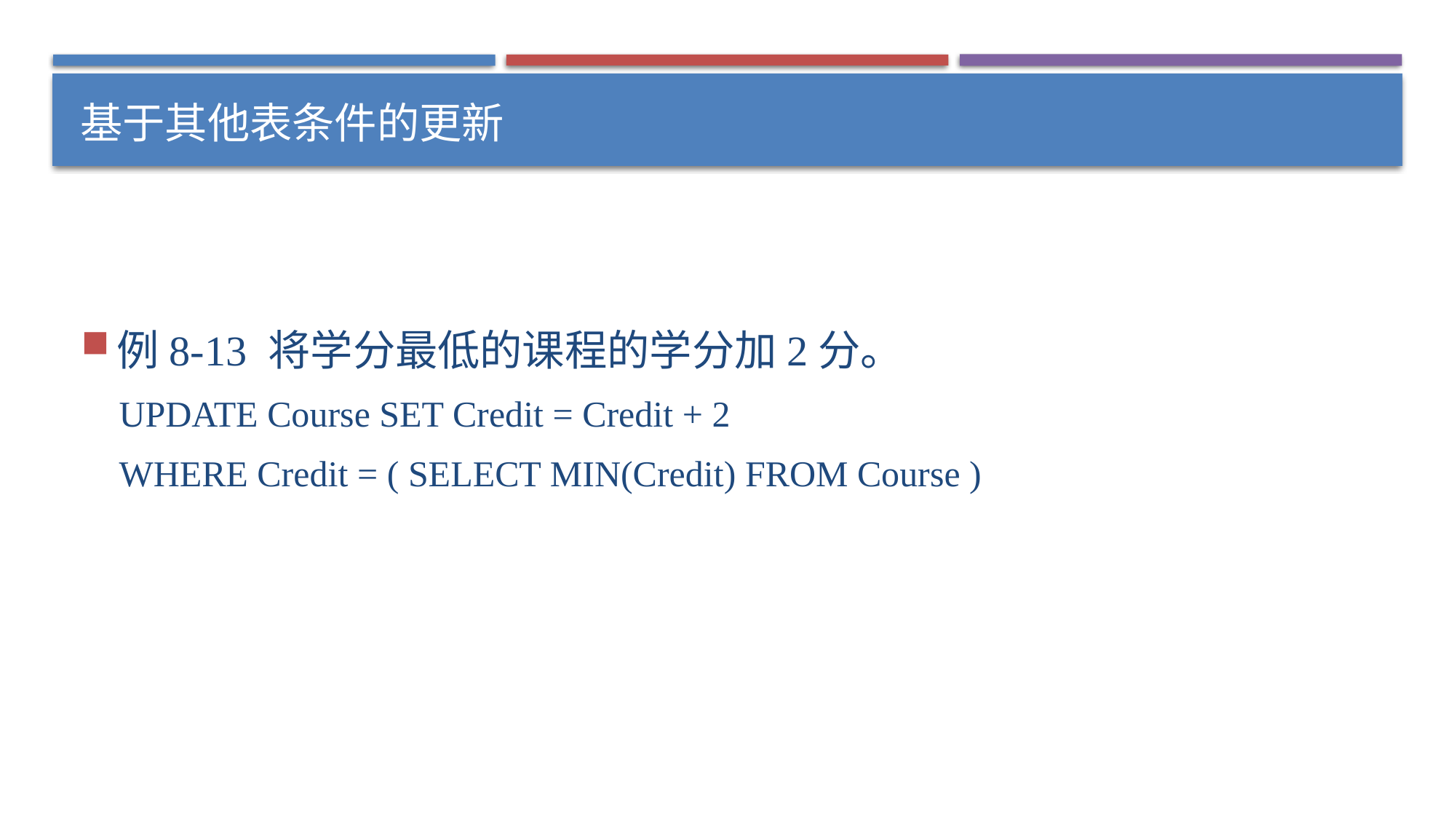

# 基于其他表条件的更新
例8-13 将学分最低的课程的学分加2分。
UPDATE Course SET Credit = Credit + 2
WHERE Credit = ( SELECT MIN(Credit) FROM Course )

22